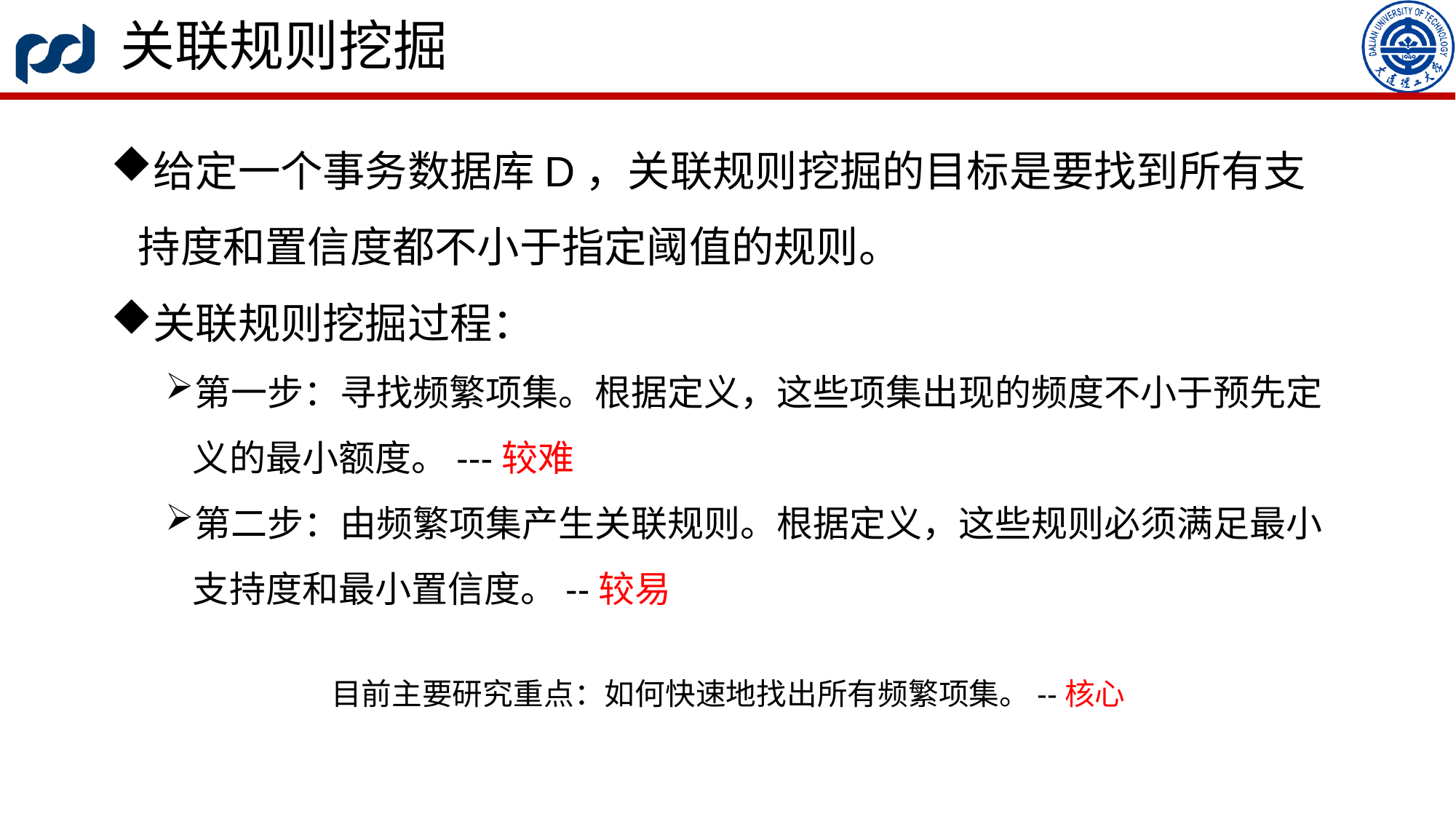

# 关联规则挖掘
给定一个事务数据库D，关联规则挖掘的目标是要找到所有支持度和置信度都不小于指定阈值的规则。
关联规则挖掘过程：
第一步：寻找频繁项集。根据定义，这些项集出现的频度不小于预先定义的最小额度。---较难
第二步：由频繁项集产生关联规则。根据定义，这些规则必须满足最小支持度和最小置信度。--较易

目前主要研究重点：如何快速地找出所有频繁项集。--核心